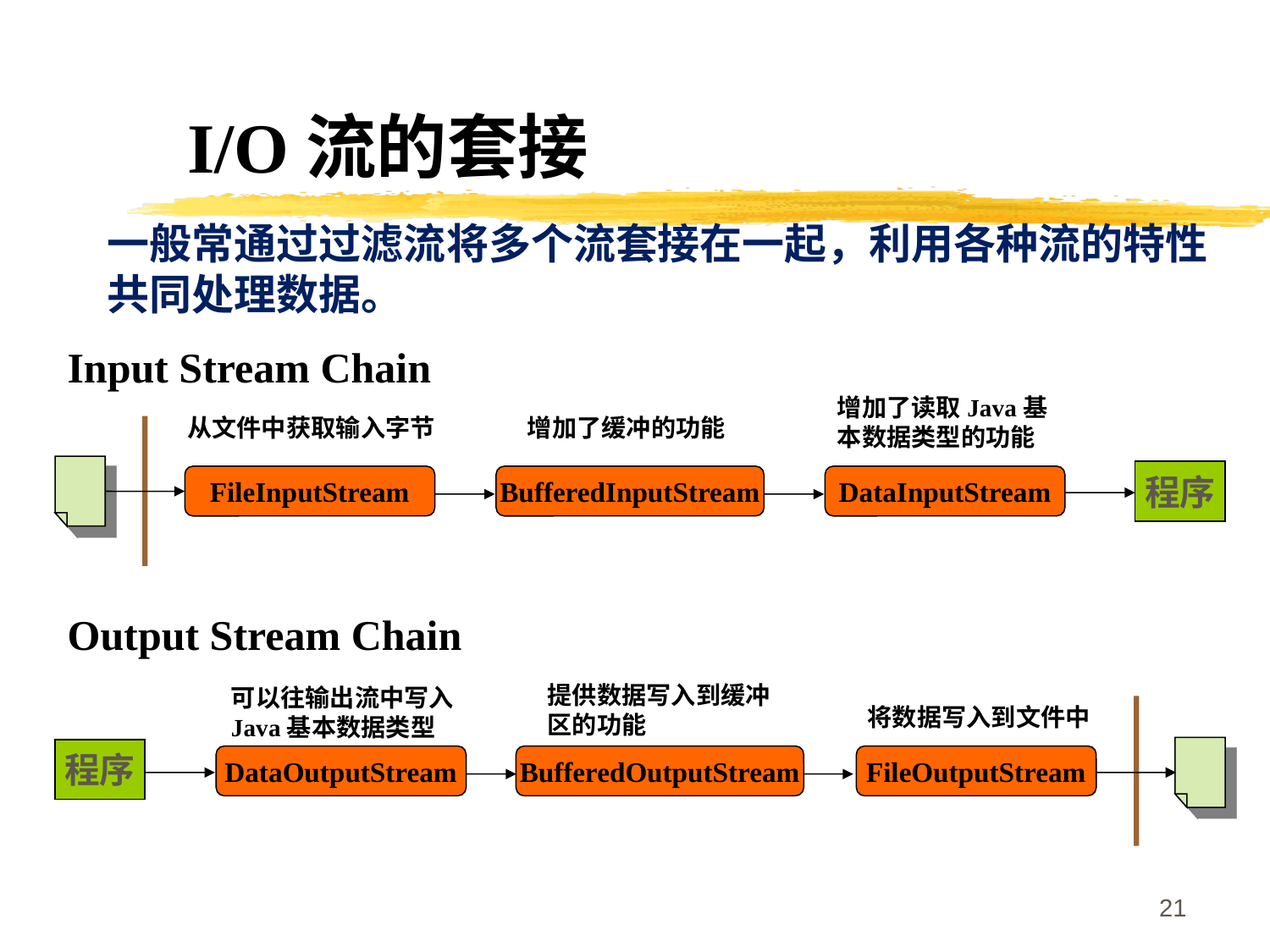

I/O流的套接
一般常通过过滤流将多个流套接在一起，利用各种流的特性共同处理数据。
Input Stream Chain
增加了读取Java基本数据类型的功能
从文件中获取输入字节
增加了缓冲的功能

程序
FileInputStream
BufferedInputStream
DataInputStream

Output Stream Chain
提供数据写入到缓冲区的功能
可以往输出流中写入Java基本数据类型
将数据写入到文件中

程序
DataOutputStream
BufferedOutputStream
FileOutputStream

21